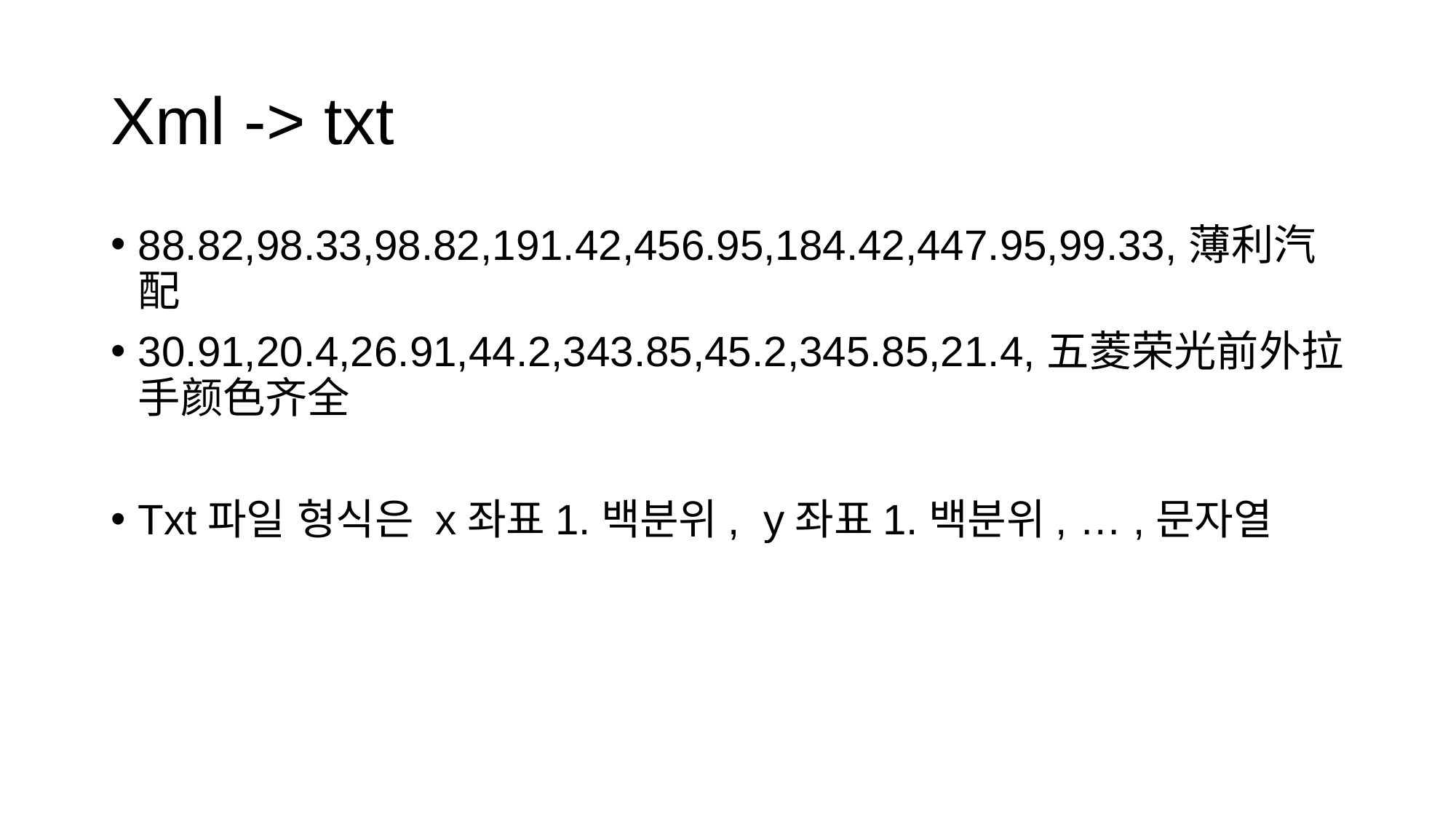

# Xml -> txt
88.82,98.33,98.82,191.42,456.95,184.42,447.95,99.33,薄利汽配
30.91,20.4,26.91,44.2,343.85,45.2,345.85,21.4,五菱荣光前外拉手颜色齐全

Txt파일 형식은 x좌표1.백분위,  y좌표1.백분위, … ,문자열